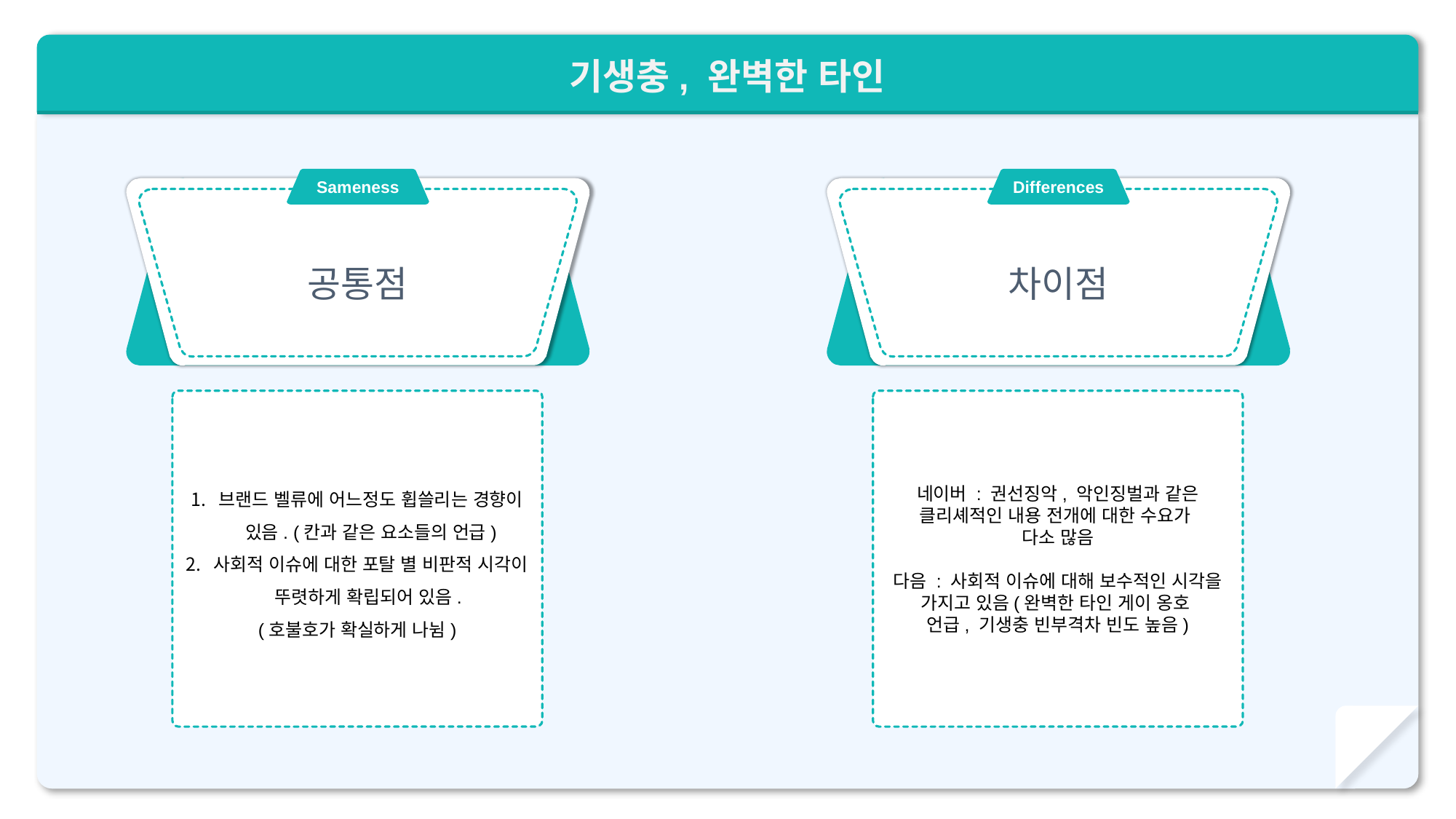

기생충, 완벽한 타인

Sameness
Differences

공통점

차이점

브랜드 벨류에 어느정도 휩쓸리는 경향이 있음. (칸과 같은 요소들의 언급)
사회적 이슈에 대한 포탈 별 비판적 시각이 뚜렷하게 확립되어 있음.
(호불호가 확실하게 나뉨)
네이버 : 권선징악, 악인징벌과 같은 클리셰적인 내용 전개에 대한 수요가
다소 많음

다음 : 사회적 이슈에 대해 보수적인 시각을 가지고 있음(완벽한 타인 게이 옹호
언급, 기생충 빈부격차 빈도 높음)